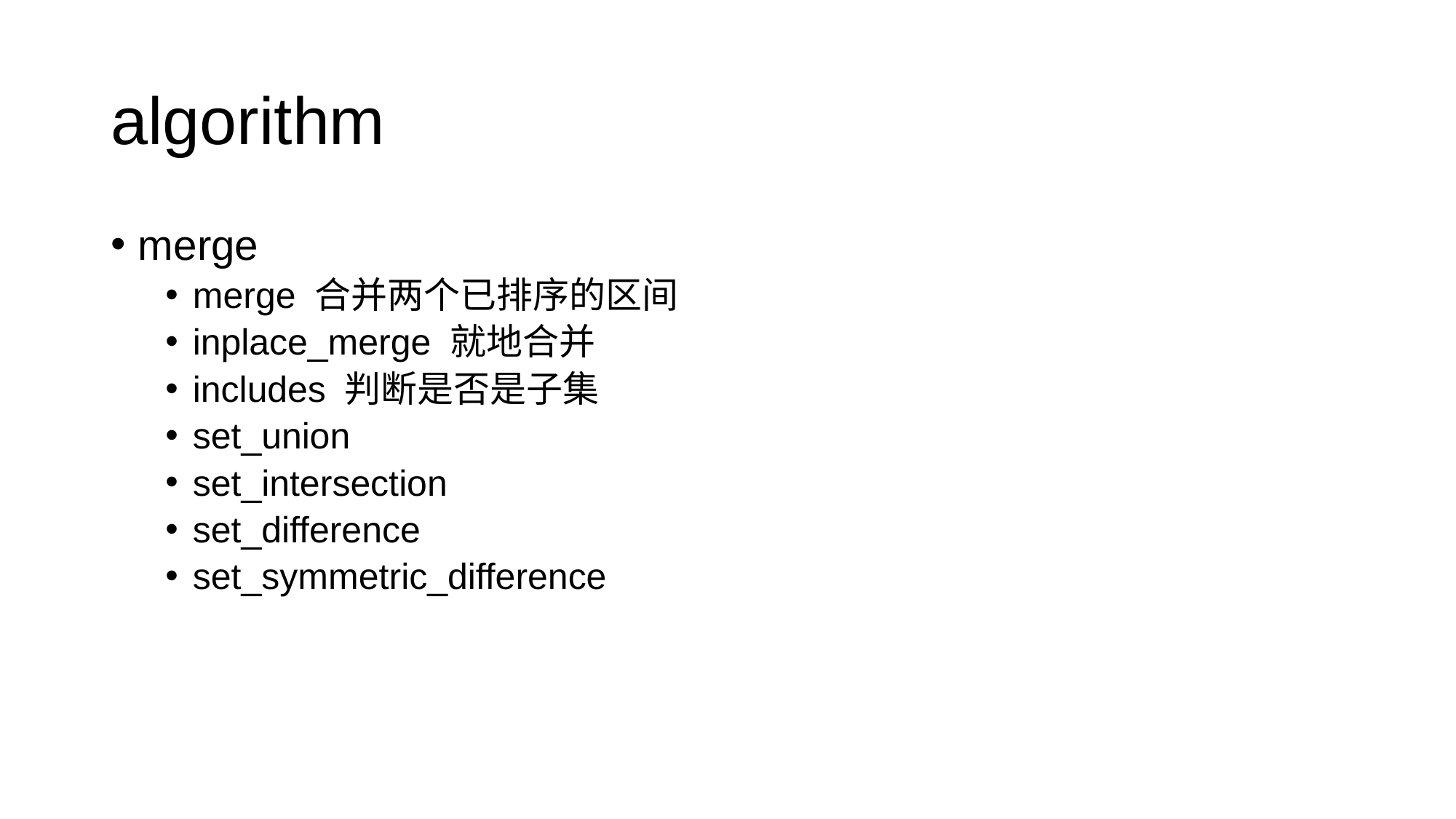

# algorithm
merge
merge 合并两个已排序的区间
inplace_merge 就地合并
includes 判断是否是子集
set_union
set_intersection
set_difference
set_symmetric_difference